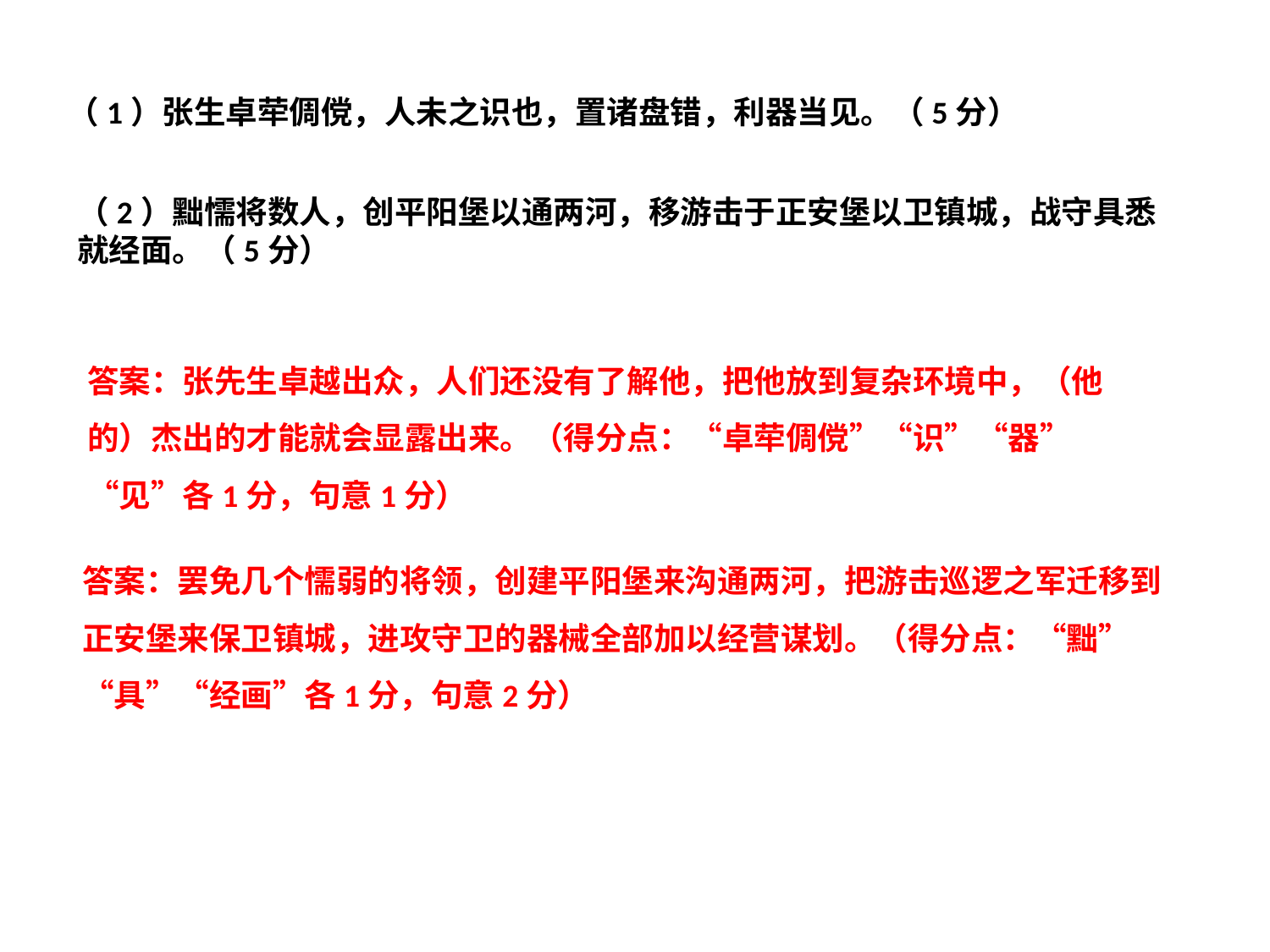

（1）张生卓荦倜傥，人未之识也，置诸盘错，利器当见。（5分）

（2）黜懦将数人，创平阳堡以通两河，移游击于正安堡以卫镇城，战守具悉就经面。（5分）

答案：张先生卓越出众，人们还没有了解他，把他放到复杂环境中，（他的）杰出的才能就会显露出来。（得分点：“卓荦倜傥”“识”“器”“见”各1分，句意1分）

答案：罢免几个懦弱的将领，创建平阳堡来沟通两河，把游击巡逻之军迁移到正安堡来保卫镇城，进攻守卫的器械全部加以经营谋划。（得分点：“黜”“具”“经画”各1分，句意2分）